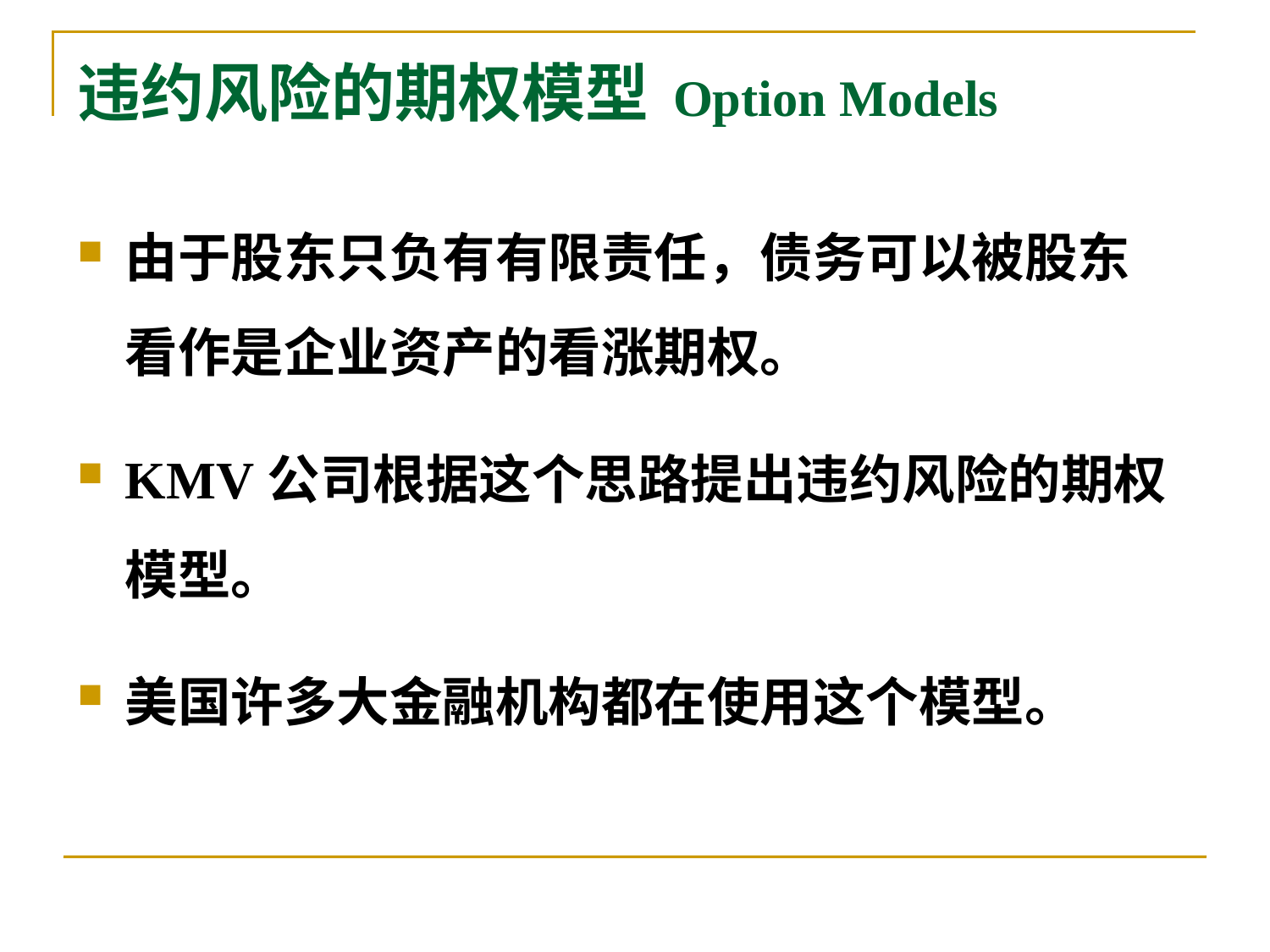

# 违约风险的期权模型 Option Models
由于股东只负有有限责任，债务可以被股东看作是企业资产的看涨期权。
KMV公司根据这个思路提出违约风险的期权模型。
美国许多大金融机构都在使用这个模型。